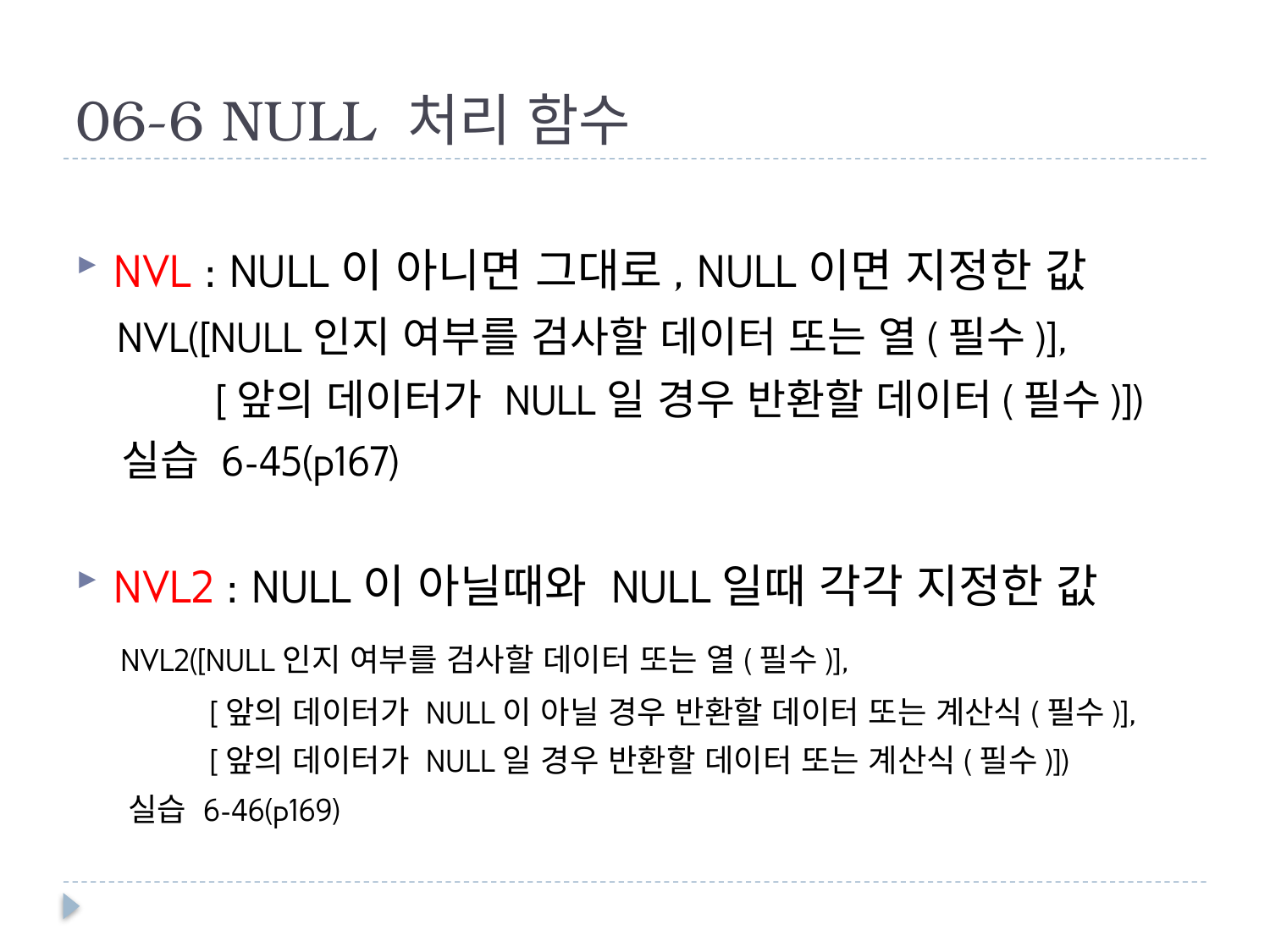

# 06-6 NULL 처리 함수

NVL : NULL이 아니면 그대로, NULL이면 지정한 값
   NVL([NULL인지 여부를 검사할 데이터 또는 열(필수)],
           [앞의 데이터가 NULL일 경우 반환할 데이터(필수)])
   실습 6-45(p167)

NVL2 : NULL이 아닐때와 NULL일때 각각 지정한 값
   NVL2([NULL인지 여부를 검사할 데이터 또는 열(필수)],
              [앞의 데이터가 NULL이 아닐 경우 반환할 데이터 또는 계산식(필수)],
              [앞의 데이터가 NULL일 경우 반환할 데이터 또는 계산식(필수)])
     실습 6-46(p169)